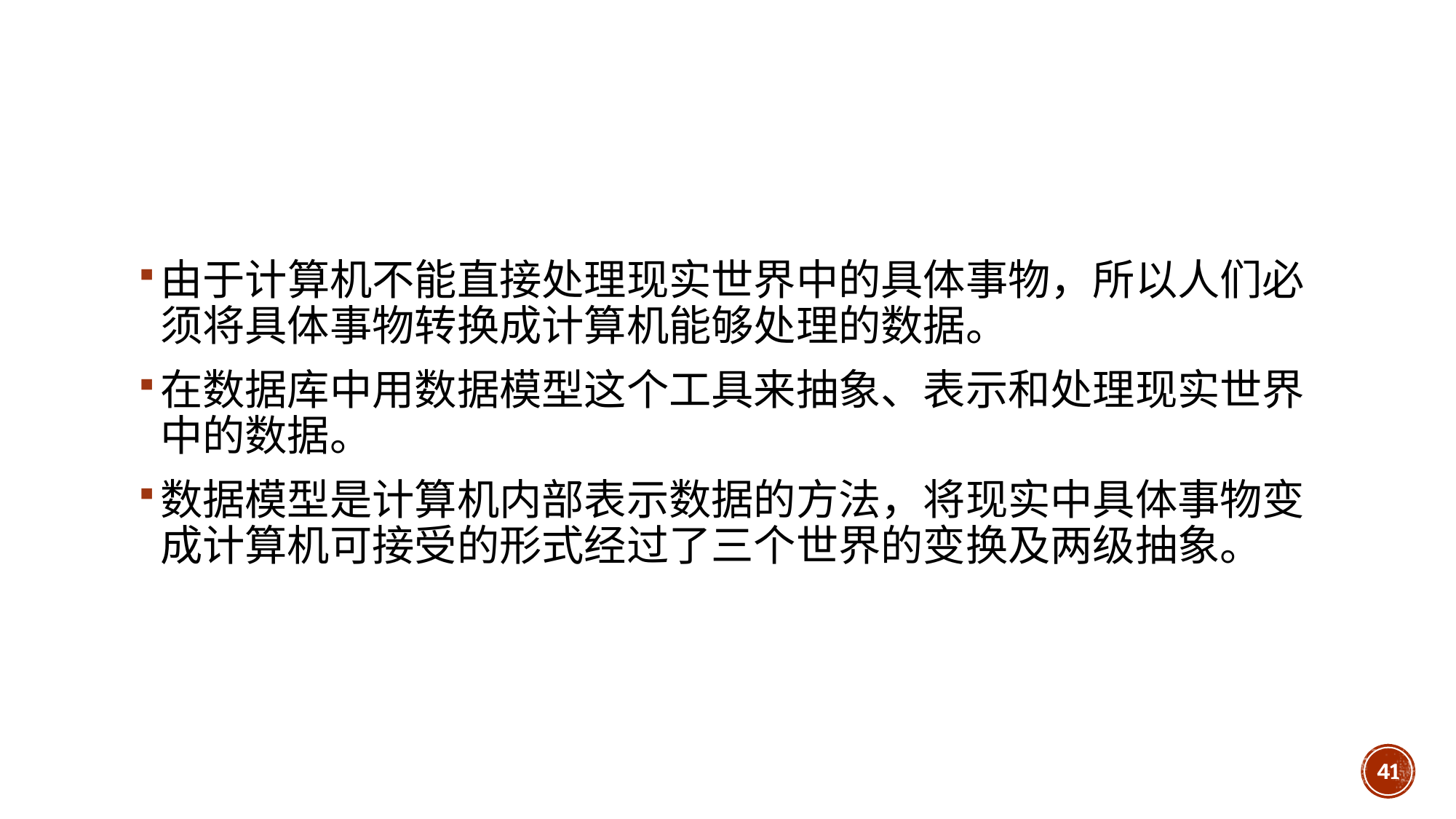

#
由于计算机不能直接处理现实世界中的具体事物，所以人们必须将具体事物转换成计算机能够处理的数据。
在数据库中用数据模型这个工具来抽象、表示和处理现实世界中的数据。
数据模型是计算机内部表示数据的方法，将现实中具体事物变成计算机可接受的形式经过了三个世界的变换及两级抽象。

41